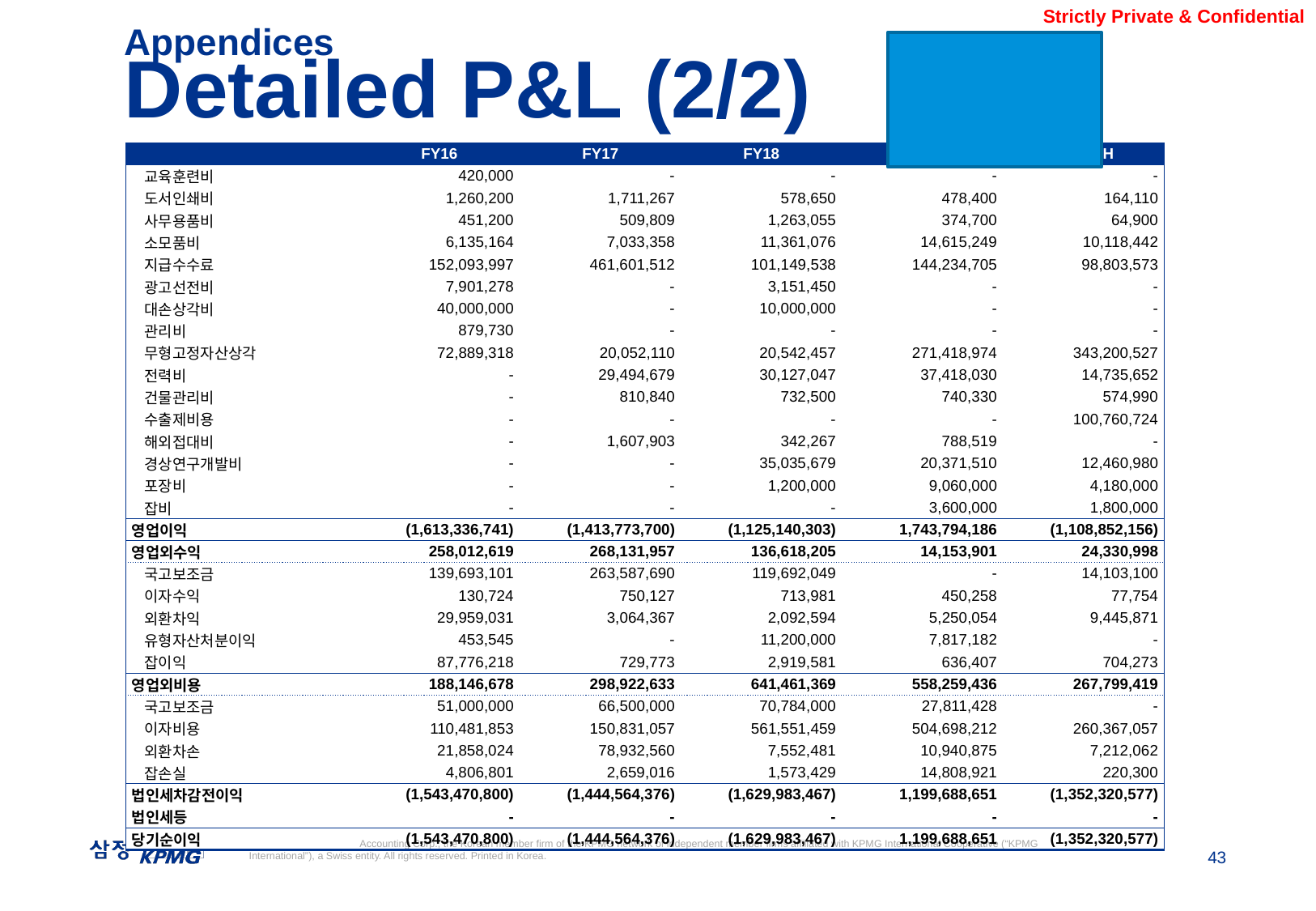

Appendices

Detailed P&L (2/2)
|  | FY16 | FY17 | FY18 | FY19 | FY20 1H |
| --- | --- | --- | --- | --- | --- |
| 교육훈련비 | 420,000 | - | - | - | - |
| 도서인쇄비 | 1,260,200 | 1,711,267 | 578,650 | 478,400 | 164,110 |
| 사무용품비 | 451,200 | 509,809 | 1,263,055 | 374,700 | 64,900 |
| 소모품비 | 6,135,164 | 7,033,358 | 11,361,076 | 14,615,249 | 10,118,442 |
| 지급수수료 | 152,093,997 | 461,601,512 | 101,149,538 | 144,234,705 | 98,803,573 |
| 광고선전비 | 7,901,278 | - | 3,151,450 | - | - |
| 대손상각비 | 40,000,000 | - | 10,000,000 | - | - |
| 관리비 | 879,730 | - | - | - | - |
| 무형고정자산상각 | 72,889,318 | 20,052,110 | 20,542,457 | 271,418,974 | 343,200,527 |
| 전력비 | - | 29,494,679 | 30,127,047 | 37,418,030 | 14,735,652 |
| 건물관리비 | - | 810,840 | 732,500 | 740,330 | 574,990 |
| 수출제비용 | - | - | - | - | 100,760,724 |
| 해외접대비 | - | 1,607,903 | 342,267 | 788,519 | - |
| 경상연구개발비 | - | - | 35,035,679 | 20,371,510 | 12,460,980 |
| 포장비 | - | - | 1,200,000 | 9,060,000 | 4,180,000 |
| 잡비 | - | - | - | 3,600,000 | 1,800,000 |
| 영업이익 | (1,613,336,741) | (1,413,773,700) | (1,125,140,303) | 1,743,794,186 | (1,108,852,156) |
| 영업외수익 | 258,012,619 | 268,131,957 | 136,618,205 | 14,153,901 | 24,330,998 |
| 국고보조금 | 139,693,101 | 263,587,690 | 119,692,049 | - | 14,103,100 |
| 이자수익 | 130,724 | 750,127 | 713,981 | 450,258 | 77,754 |
| 외환차익 | 29,959,031 | 3,064,367 | 2,092,594 | 5,250,054 | 9,445,871 |
| 유형자산처분이익 | 453,545 | - | 11,200,000 | 7,817,182 | - |
| 잡이익 | 87,776,218 | 729,773 | 2,919,581 | 636,407 | 704,273 |
| 영업외비용 | 188,146,678 | 298,922,633 | 641,461,369 | 558,259,436 | 267,799,419 |
| 국고보조금 | 51,000,000 | 66,500,000 | 70,784,000 | 27,811,428 | - |
| 이자비용 | 110,481,853 | 150,831,057 | 561,551,459 | 504,698,212 | 260,367,057 |
| 외환차손 | 21,858,024 | 78,932,560 | 7,552,481 | 10,940,875 | 7,212,062 |
| 잡손실 | 4,806,801 | 2,659,016 | 1,573,429 | 14,808,921 | 220,300 |
| 법인세차감전이익 | (1,543,470,800) | (1,444,564,376) | (1,629,983,467) | 1,199,688,651 | (1,352,320,577) |
| 법인세등 | - | - | - | - | - |
| 당기순이익 | (1,543,470,800) | (1,444,564,376) | (1,629,983,467) | 1,199,688,651 | (1,352,320,577) |